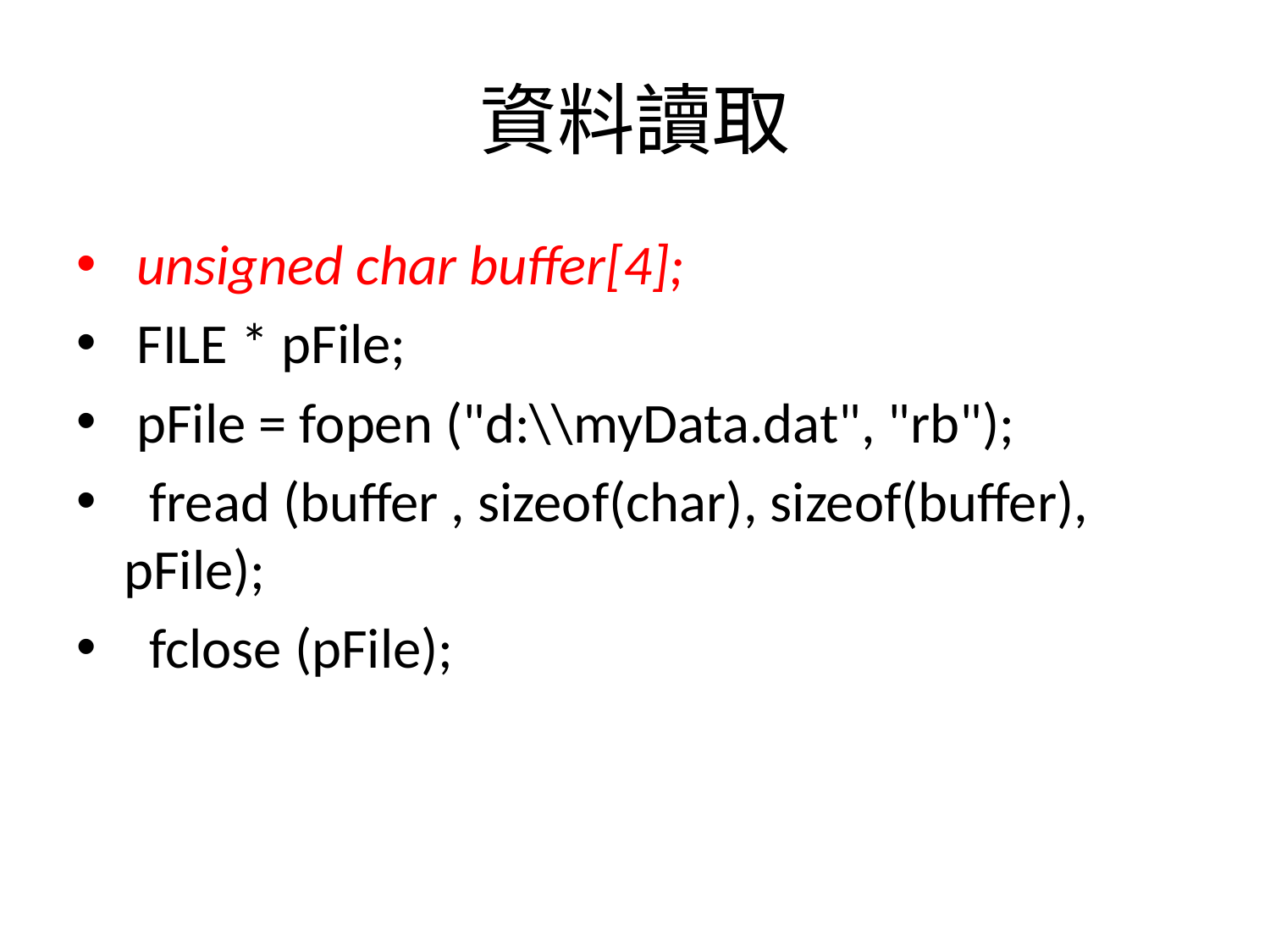

# 資料讀取
 unsigned char buffer[4];
 FILE * pFile;
 pFile = fopen ("d:\\myData.dat", "rb");
  fread (buffer , sizeof(char), sizeof(buffer), pFile);
  fclose (pFile);